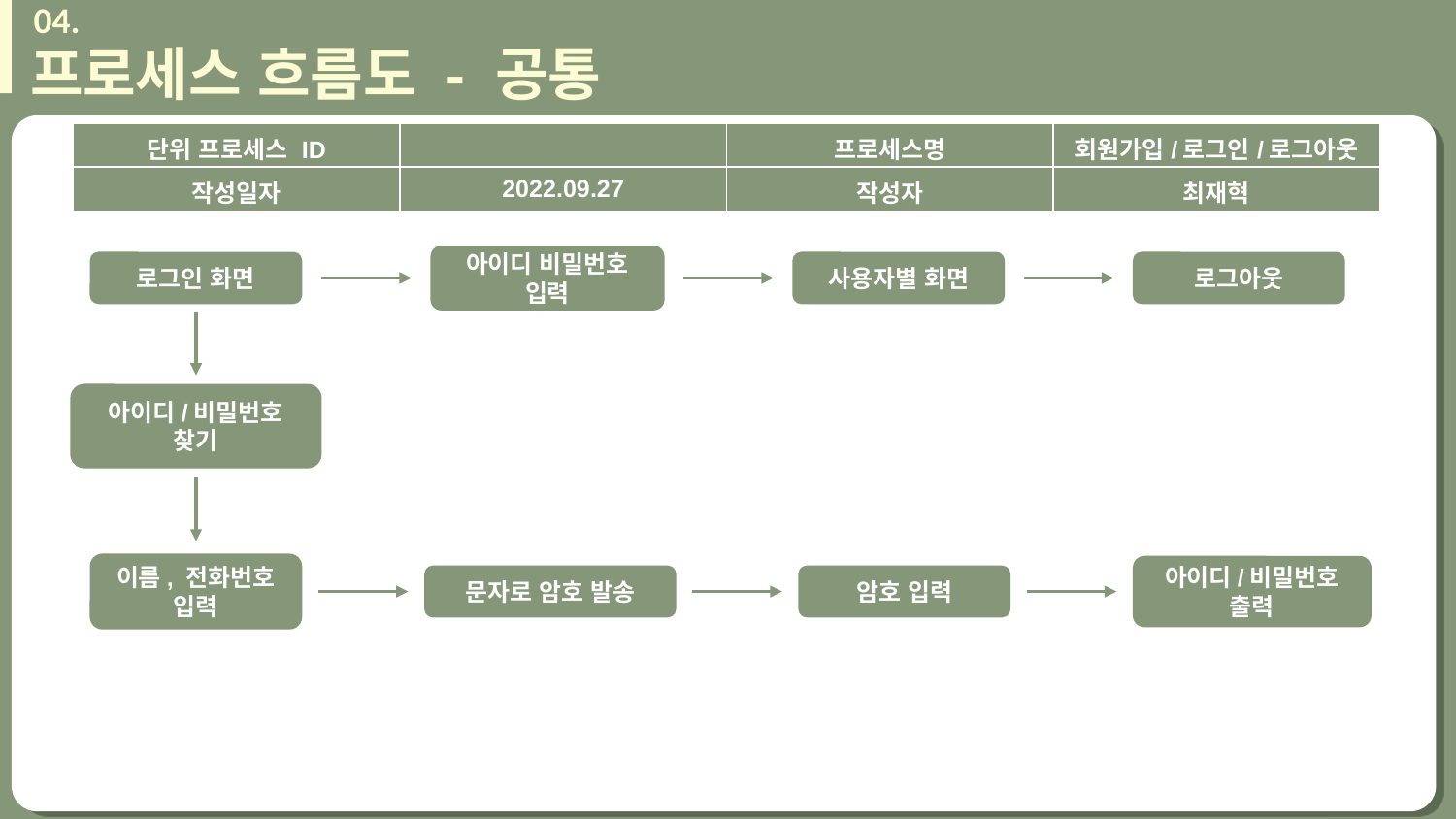

04.

프로세스 흐름도 - 공통
단위 프로세스 ID
| 단위 프로세스 ID |  | 프로세스명 | 회원가입/로그인/로그아웃 |
| --- | --- | --- | --- |
| 작성일자 | 2022.09.27 | 작성자 | 최재혁 |
아이디 비밀번호 입력
로그인 화면
사용자별 화면
로그아웃
아이디/비밀번호 찾기
이름, 전화번호 입력
아이디/비밀번호
출력
문자로 암호 발송
암호 입력